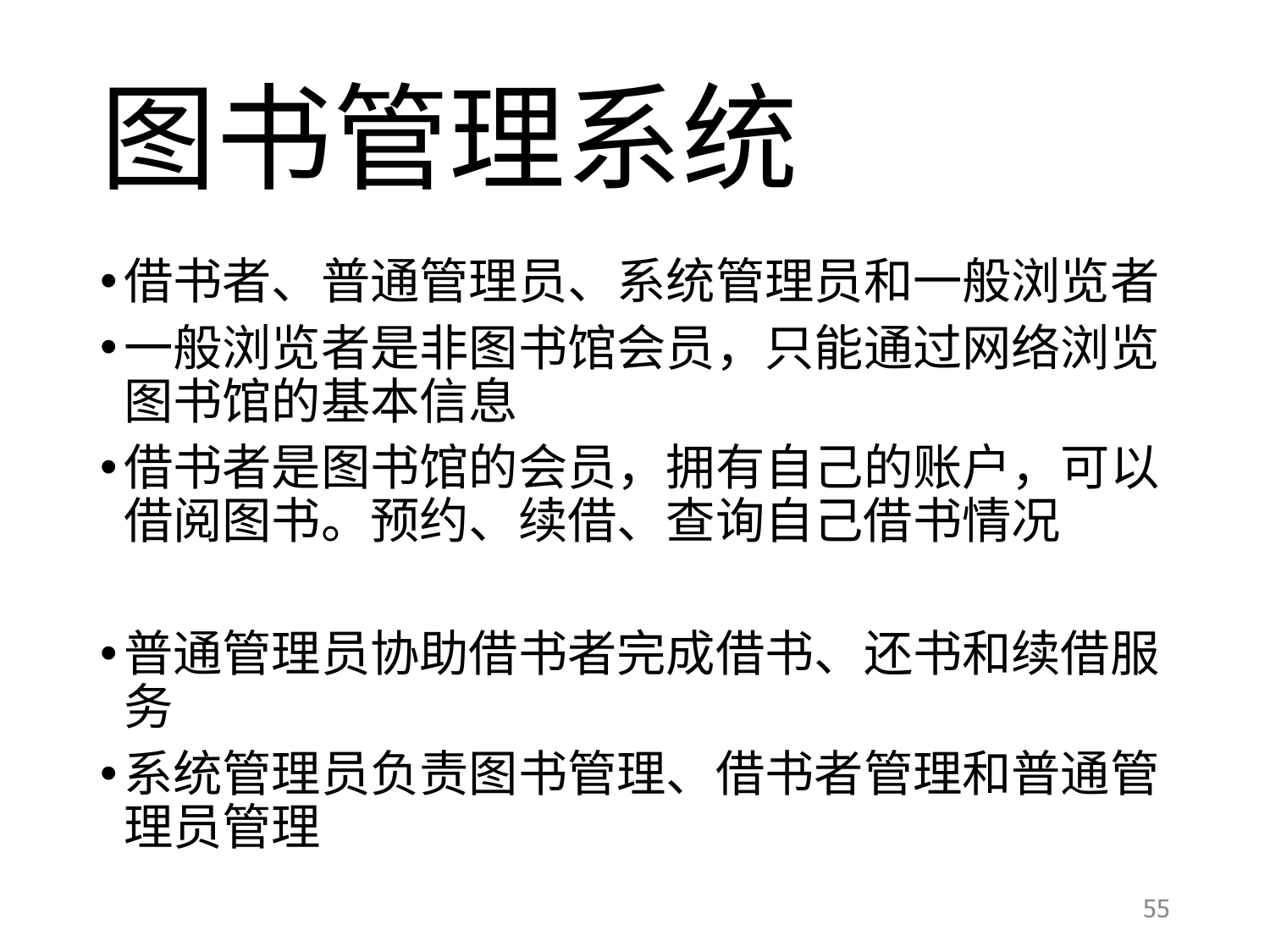

# 图书管理系统
借书者、普通管理员、系统管理员和一般浏览者
一般浏览者是非图书馆会员，只能通过网络浏览图书馆的基本信息
借书者是图书馆的会员，拥有自己的账户，可以借阅图书。预约、续借、查询自己借书情况

普通管理员协助借书者完成借书、还书和续借服务
系统管理员负责图书管理、借书者管理和普通管理员管理

55